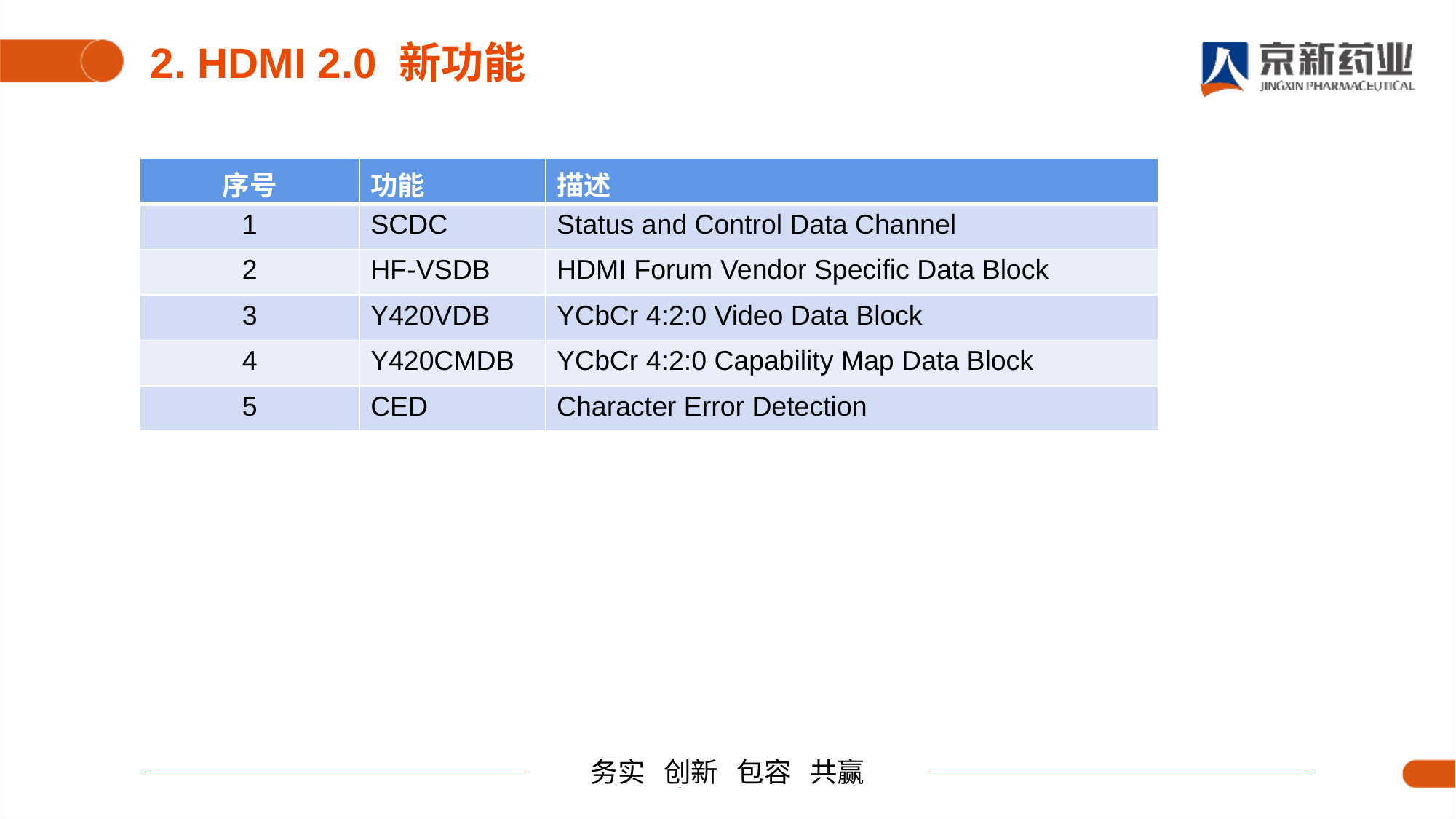

2. HDMI 2.0 新功能
| 序号 | 功能 | 描述 |
| --- | --- | --- |
| 1 | SCDC | Status and Control Data Channel |
| 2 | HF-VSDB | HDMI Forum Vendor Specific Data Block |
| 3 | Y420VDB | YCbCr 4:2:0 Video Data Block |
| 4 | Y420CMDB | YCbCr 4:2:0 Capability Map Data Block |
| 5 | CED | Character Error Detection |